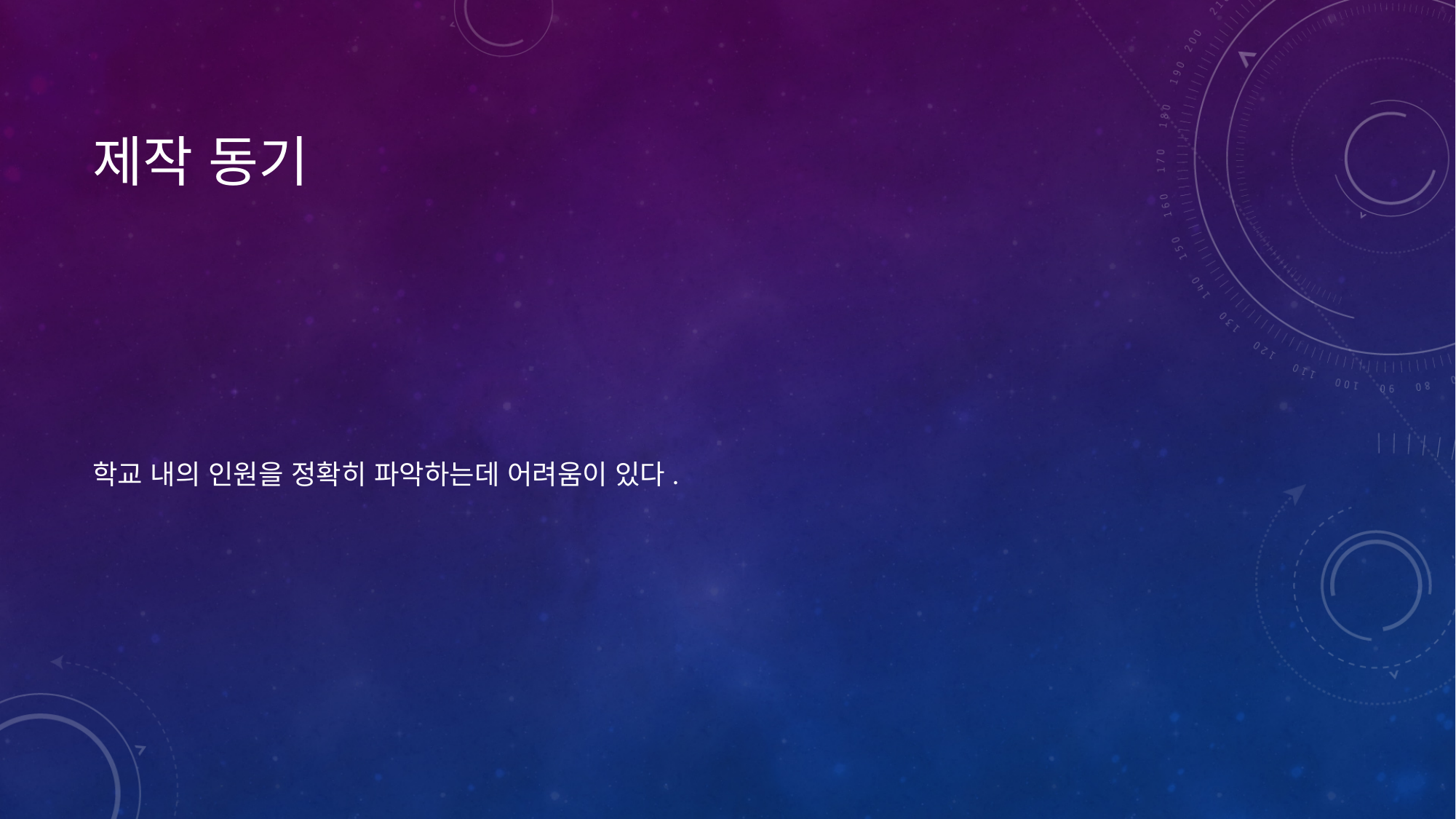

# 제작 동기
학교 내의 인원을 정확히 파악하는데 어려움이 있다.